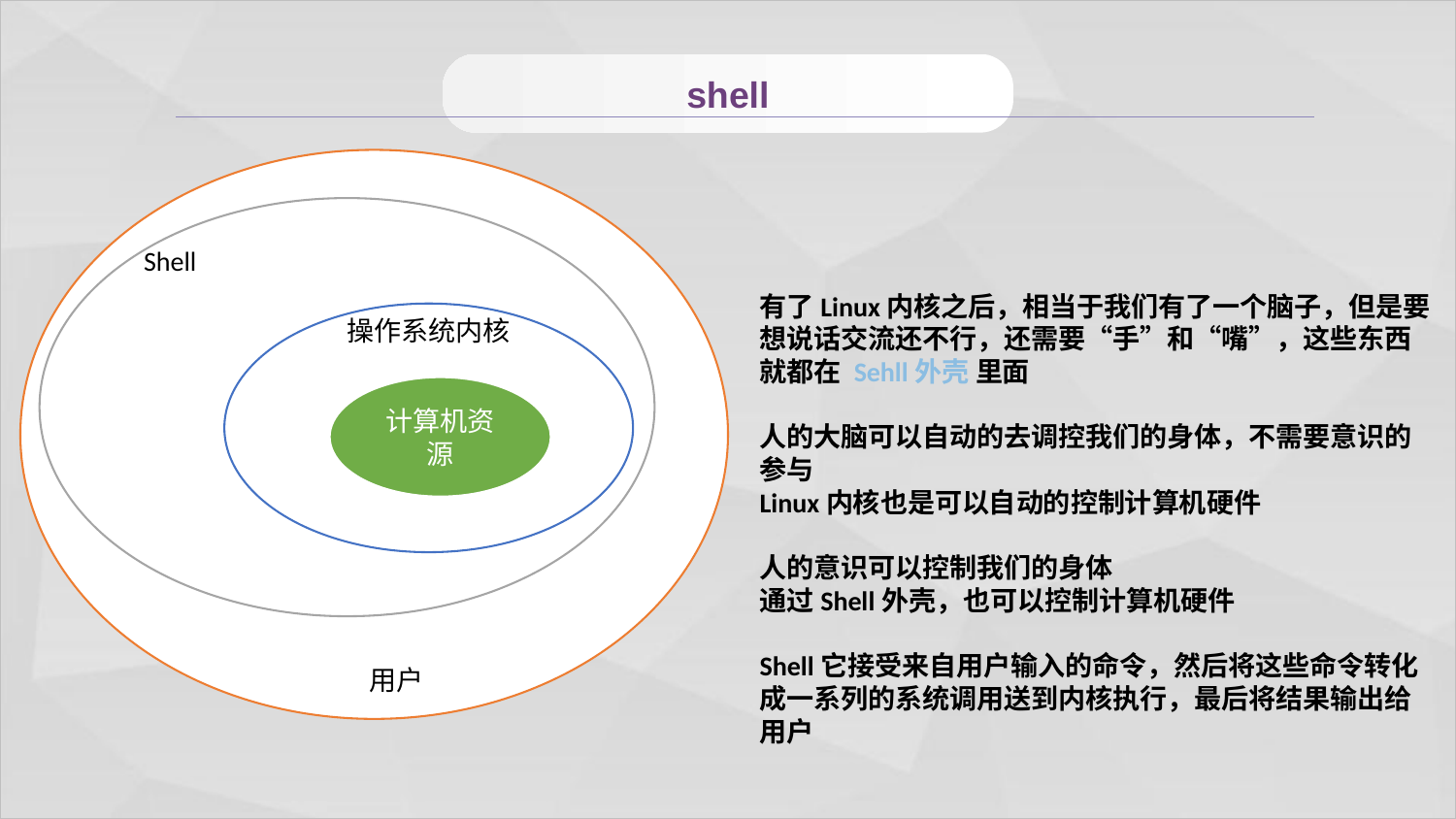

shell

                                     用户

Shell

有了Linux内核之后，相当于我们有了一个脑子，但是要想说话交流还不行，还需要“手”和“嘴”，这些东西就都在 Sehll外壳 里面

人的大脑可以自动的去调控我们的身体，不需要意识的参与
Linux内核也是可以自动的控制计算机硬件

人的意识可以控制我们的身体
通过Shell外壳，也可以控制计算机硬件

Shell它接受来自用户输入的命令，然后将这些命令转化成一系列的系统调用送到内核执行，最后将结果输出给用户
操作系统内核

计算机资源